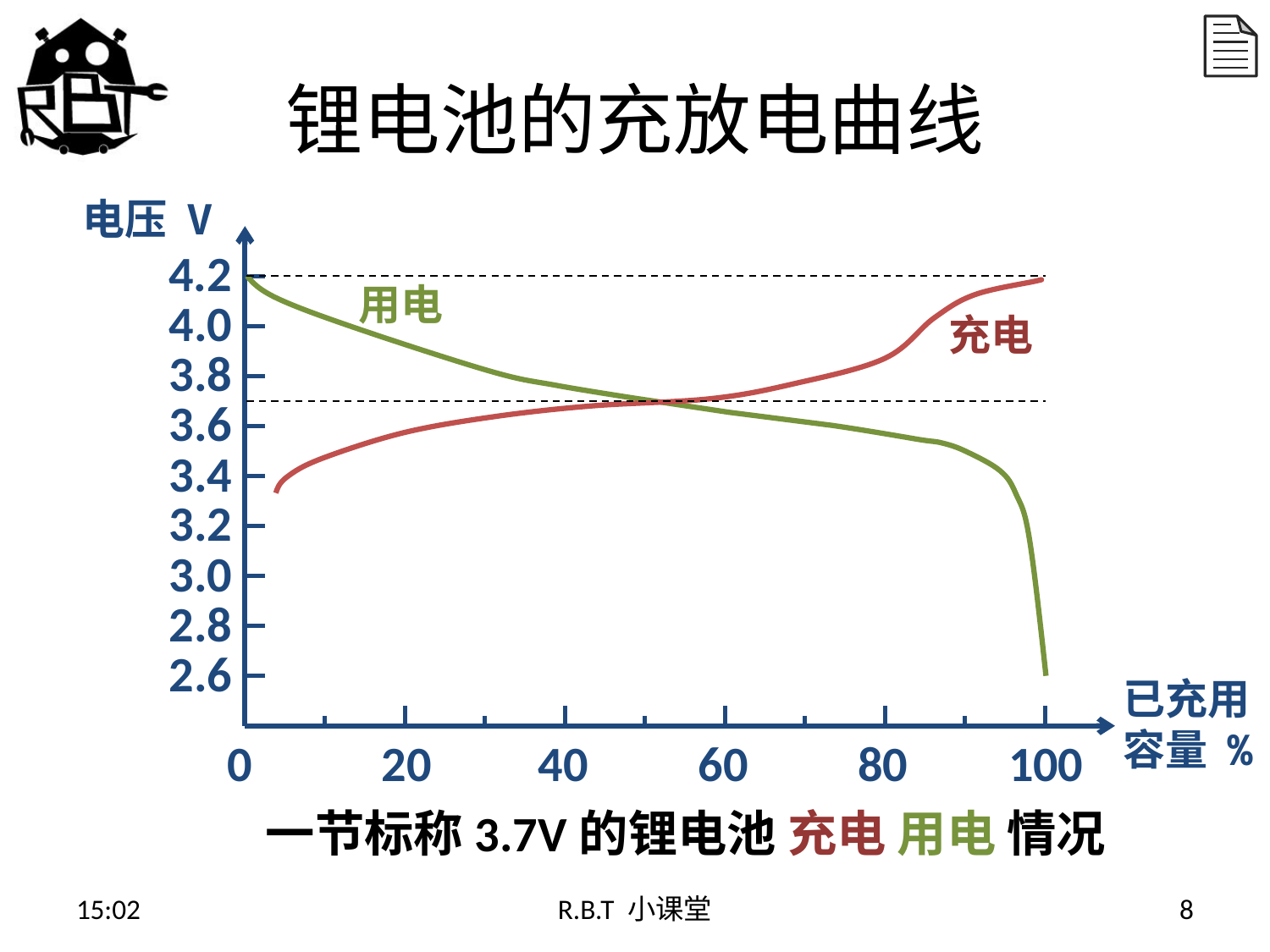

# 锂电池的充放电曲线
电压 V
4.2

4.0
3.8
3.6
3.4
3.2
3.0
2.8
2.6
0
20
40
60
80
100
用电
充电
已充用
容量 %
一节标称3.7V的锂电池 充电 用电 情况
15:02
R.B.T 小课堂
8